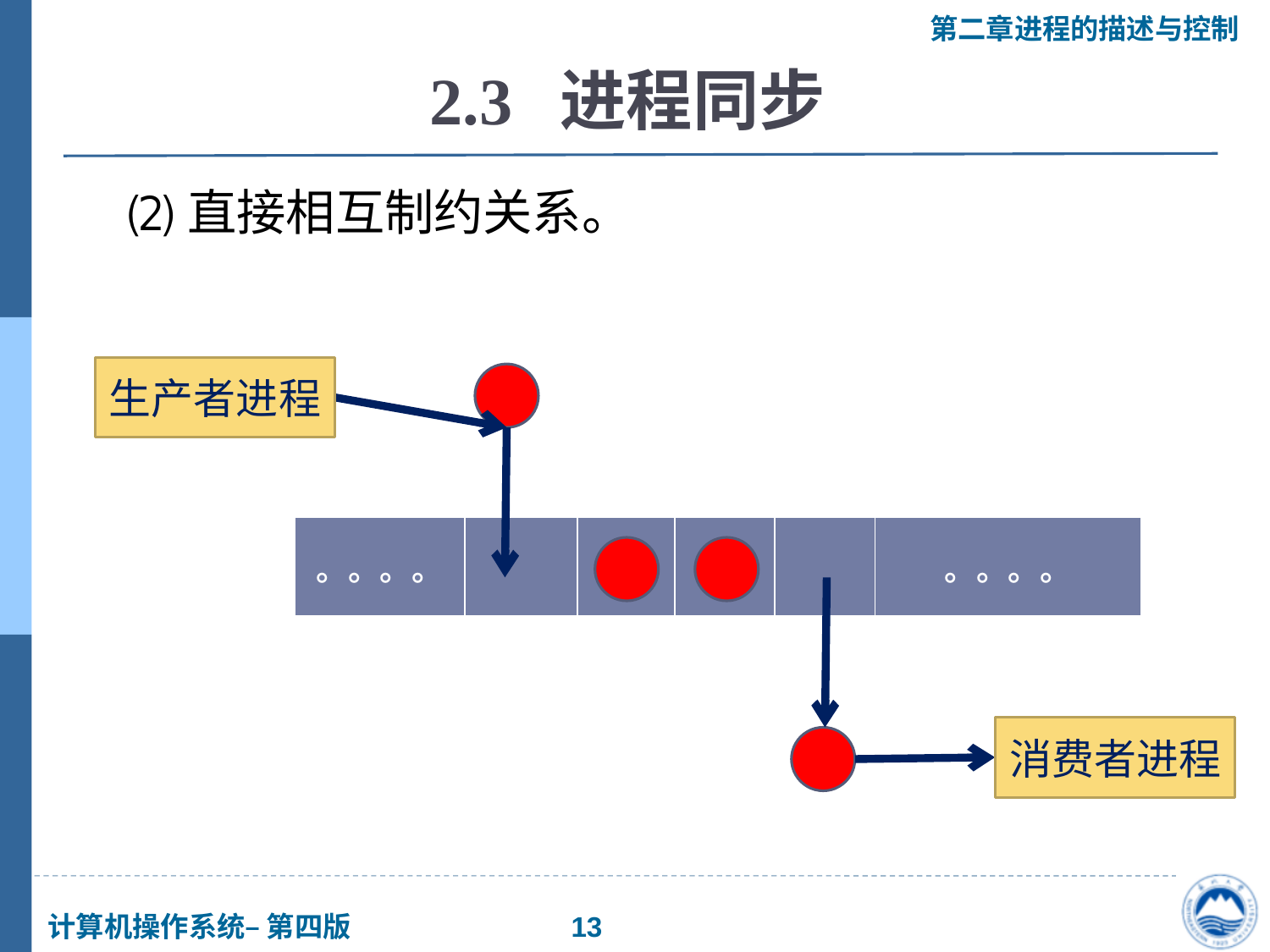

# 2.3  进程同步
    (2)直接相互制约关系。

生产者进程

| 。。。。 |  |  |  |  | 。。。。 |
| --- | --- | --- | --- | --- | --- |

消费者进程